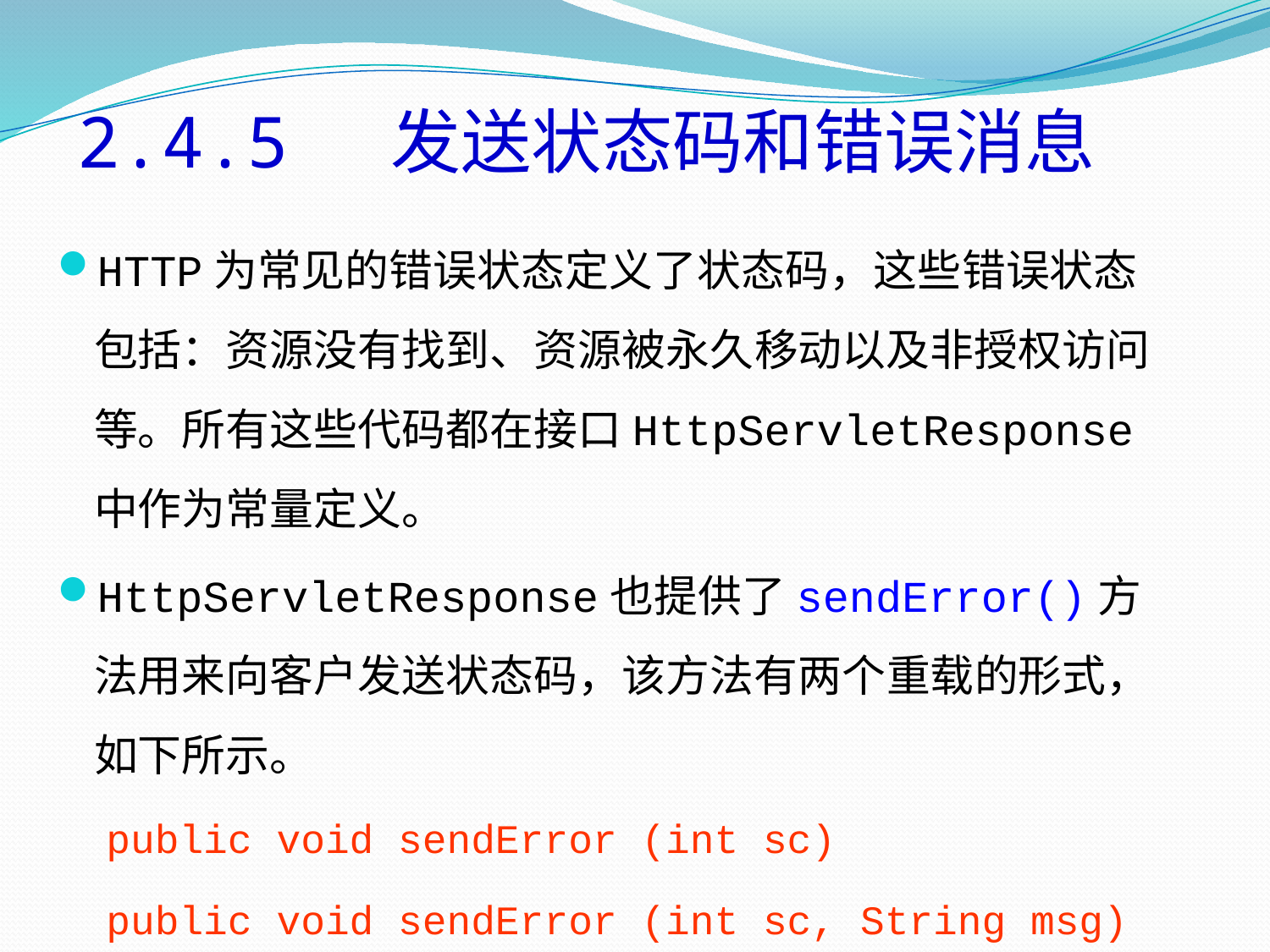

2.4.5  发送状态码和错误消息
HTTP为常见的错误状态定义了状态码，这些错误状态包括：资源没有找到、资源被永久移动以及非授权访问等。所有这些代码都在接口HttpServletResponse中作为常量定义。
HttpServletResponse也提供了sendError()方法用来向客户发送状态码，该方法有两个重载的形式，如下所示。
  public void sendError (int sc)
  public void sendError (int sc, String msg)